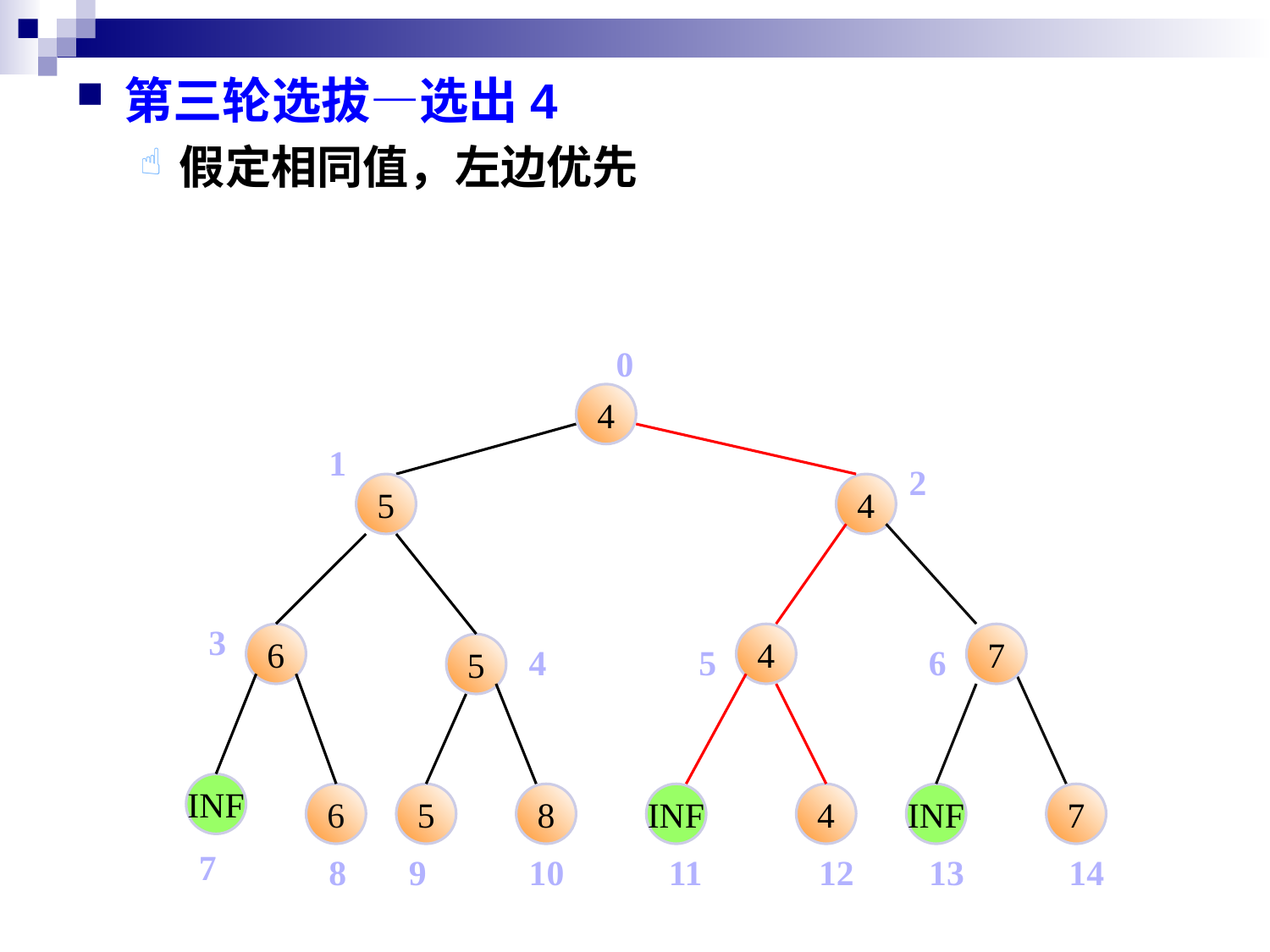

第三轮选拔—选出4
假定相同值，左边优先
0
4

5
4

6
4
7
5

INF
6
5
8
INF
4
INF
7
1
2
3
4
5
6
7
8
9
10
11
12
13
14